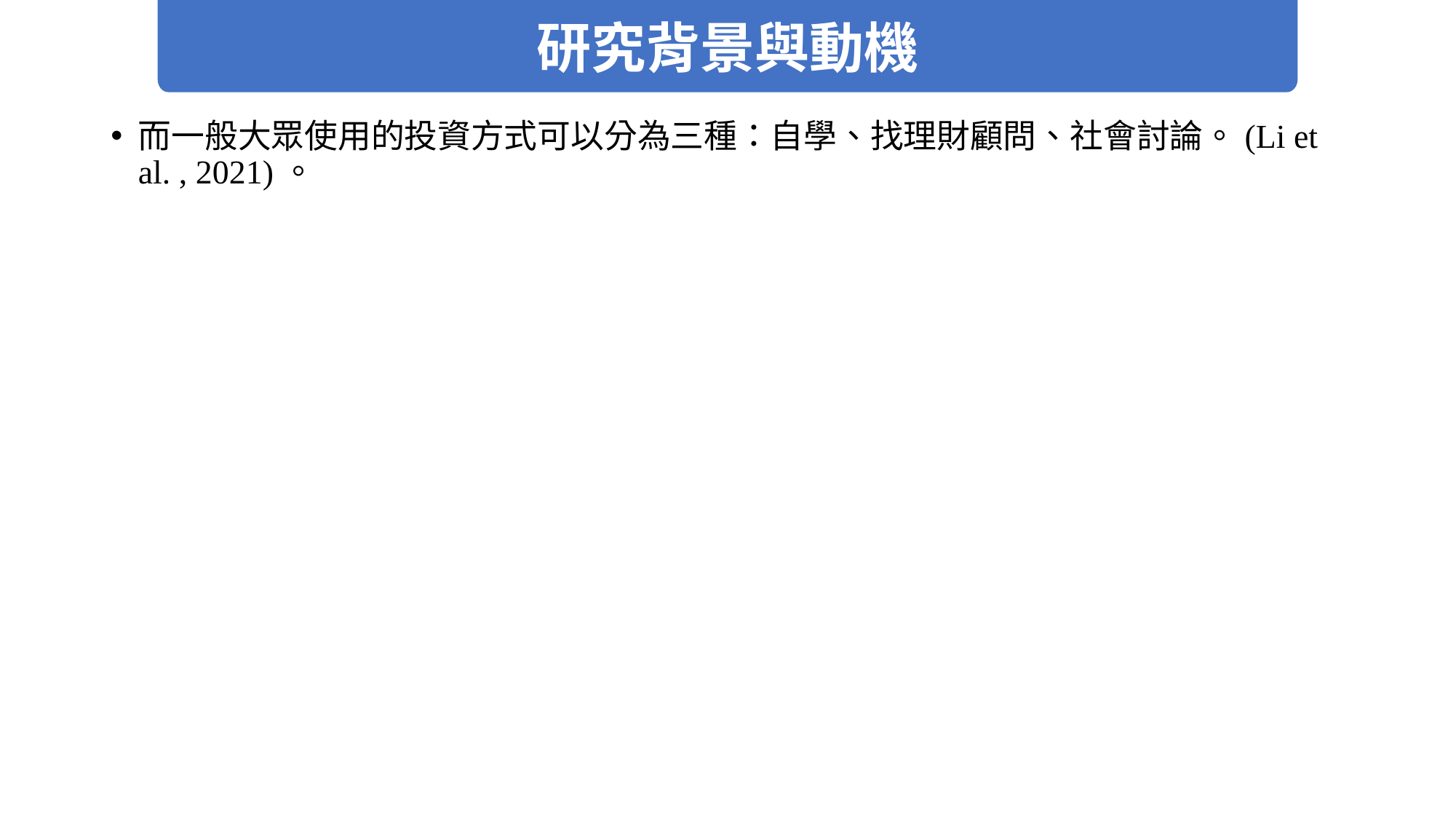

研究背景與動機
而一般大眾使用的投資方式可以分為三種：自學、找理財顧問、社會討論。(Li et al. , 2021)。